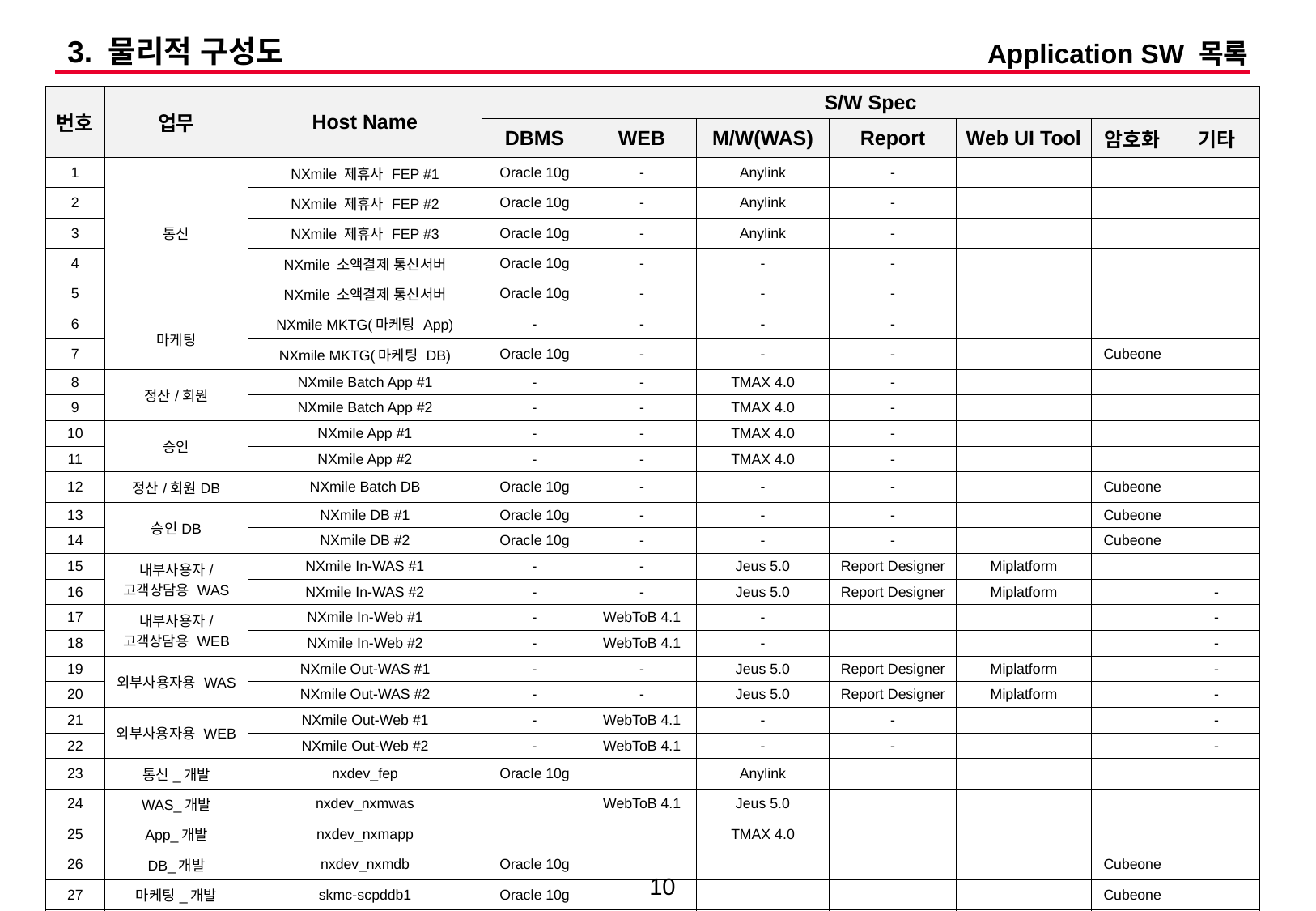

3. 물리적 구성도
Application SW 목록
| 번호 | 업무 | Host Name | S/W Spec |  |  |  |  |  |  |
| --- | --- | --- | --- | --- | --- | --- | --- | --- | --- |
|  |  |  | DBMS | WEB | M/W(WAS) | Report | Web UI Tool | 암호화 | 기타 |
| 1 | 통신 | NXmile 제휴사 FEP #1 | Oracle 10g | - | Anylink | - |  |  |  |
| 2 |  | NXmile 제휴사 FEP #2 | Oracle 10g | - | Anylink | - |  |  |  |
| 3 |  | NXmile 제휴사 FEP #3 | Oracle 10g | - | Anylink | - |  |  |  |
| 4 |  | NXmile 소액결제 통신서버 | Oracle 10g | - | - | - |  |  |  |
| 5 |  | NXmile 소액결제 통신서버 | Oracle 10g | - | - | - |  |  |  |
| 6 | 마케팅 | NXmile MKTG(마케팅 App) | - | - | - | - |  |  |  |
| 7 |  | NXmile MKTG(마케팅 DB) | Oracle 10g | - | - | - |  | Cubeone |  |
| 8 | 정산/회원 | NXmile Batch App #1 | - | - | TMAX 4.0 | - |  |  |  |
| 9 |  | NXmile Batch App #2 | - | - | TMAX 4.0 | - |  |  |  |
| 10 | 승인 | NXmile App #1 | - | - | TMAX 4.0 | - |  |  |  |
| 11 |  | NXmile App #2 | - | - | TMAX 4.0 | - |  |  |  |
| 12 | 정산/회원DB | NXmile Batch DB | Oracle 10g | - | - | - |  | Cubeone |  |
| 13 | 승인DB | NXmile DB #1 | Oracle 10g | - | - | - |  | Cubeone |  |
| 14 |  | NXmile DB #2 | Oracle 10g | - | - | - |  | Cubeone |  |
| 15 | 내부사용자/ 고객상담용 WAS | NXmile In-WAS #1 | - | - | Jeus 5.0 | Report Designer | Miplatform |  |  |
| 16 |  | NXmile In-WAS #2 | - | - | Jeus 5.0 | Report Designer | Miplatform |  | - |
| 17 | 내부사용자/ 고객상담용 WEB | NXmile In-Web #1 | - | WebToB 4.1 | - |  |  |  | - |
| 18 |  | NXmile In-Web #2 | - | WebToB 4.1 | - |  |  |  | - |
| 19 | 외부사용자용 WAS | NXmile Out-WAS #1 | - | - | Jeus 5.0 | Report Designer | Miplatform |  | - |
| 20 |  | NXmile Out-WAS #2 | - | - | Jeus 5.0 | Report Designer | Miplatform |  | - |
| 21 | 외부사용자용 WEB | NXmile Out-Web #1 | - | WebToB 4.1 | - | - |  |  | - |
| 22 |  | NXmile Out-Web #2 | - | WebToB 4.1 | - | - |  |  | - |
| 23 | 통신\_개발 | nxdev\_fep | Oracle 10g |  | Anylink |  |  |  |  |
| 24 | WAS\_개발 | nxdev\_nxmwas |  | WebToB 4.1 | Jeus 5.0 |  |  |  |  |
| 25 | App\_개발 | nxdev\_nxmapp |  |  | TMAX 4.0 |  |  |  |  |
| 26 | DB\_개발 | nxdev\_nxmdb | Oracle 10g |  |  |  |  | Cubeone |  |
| 27 | 마케팅\_개발 | skmc-scpddb1 | Oracle 10g |  |  |  |  | Cubeone |  |
| 28 | App\_테스트 | nxdev\_apptst |  |  | TMAX 4.0 |  |  |  |  |